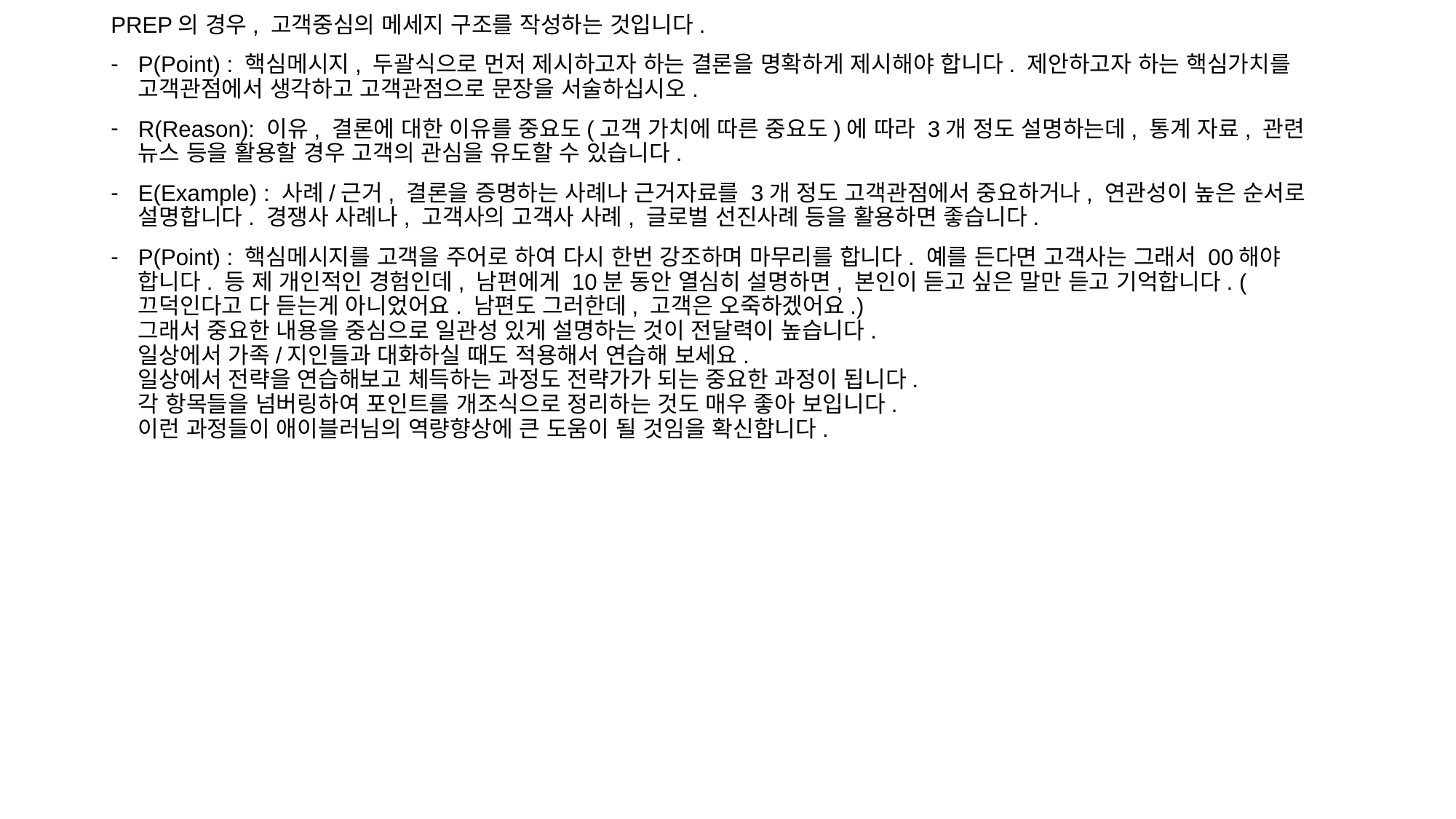

PREP의 경우, 고객중심의 메세지 구조를 작성하는 것입니다.
P(Point) : 핵심메시지, 두괄식으로 먼저 제시하고자 하는 결론을 명확하게 제시해야 합니다. 제안하고자 하는 핵심가치를 고객관점에서 생각하고 고객관점으로 문장을 서술하십시오.
R(Reason): 이유, 결론에 대한 이유를 중요도(고객 가치에 따른 중요도)에 따라 3개 정도 설명하는데, 통계 자료, 관련 뉴스 등을 활용할 경우 고객의 관심을 유도할 수 있습니다.
E(Example) : 사례/근거, 결론을 증명하는 사례나 근거자료를 3개 정도 고객관점에서 중요하거나, 연관성이 높은 순서로 설명합니다. 경쟁사 사례나, 고객사의 고객사 사례, 글로벌 선진사례 등을 활용하면 좋습니다.
P(Point) : 핵심메시지를 고객을 주어로 하여 다시 한번 강조하며 마무리를 합니다. 예를 든다면 고객사는 그래서 00해야 합니다. 등 제 개인적인 경험인데, 남편에게 10분 동안 열심히 설명하면, 본인이 듣고 싶은 말만 듣고 기억합니다. (끄덕인다고 다 듣는게 아니었어요. 남편도 그러한데, 고객은 오죽하겠어요.)
그래서 중요한 내용을 중심으로 일관성 있게 설명하는 것이 전달력이 높습니다.
일상에서 가족/지인들과 대화하실 때도 적용해서 연습해 보세요.
일상에서 전략을 연습해보고 체득하는 과정도 전략가가 되는 중요한 과정이 됩니다.
각 항목들을 넘버링하여 포인트를 개조식으로 정리하는 것도 매우 좋아 보입니다.
이런 과정들이 애이블러님의 역량향상에 큰 도움이 될 것임을 확신합니다.